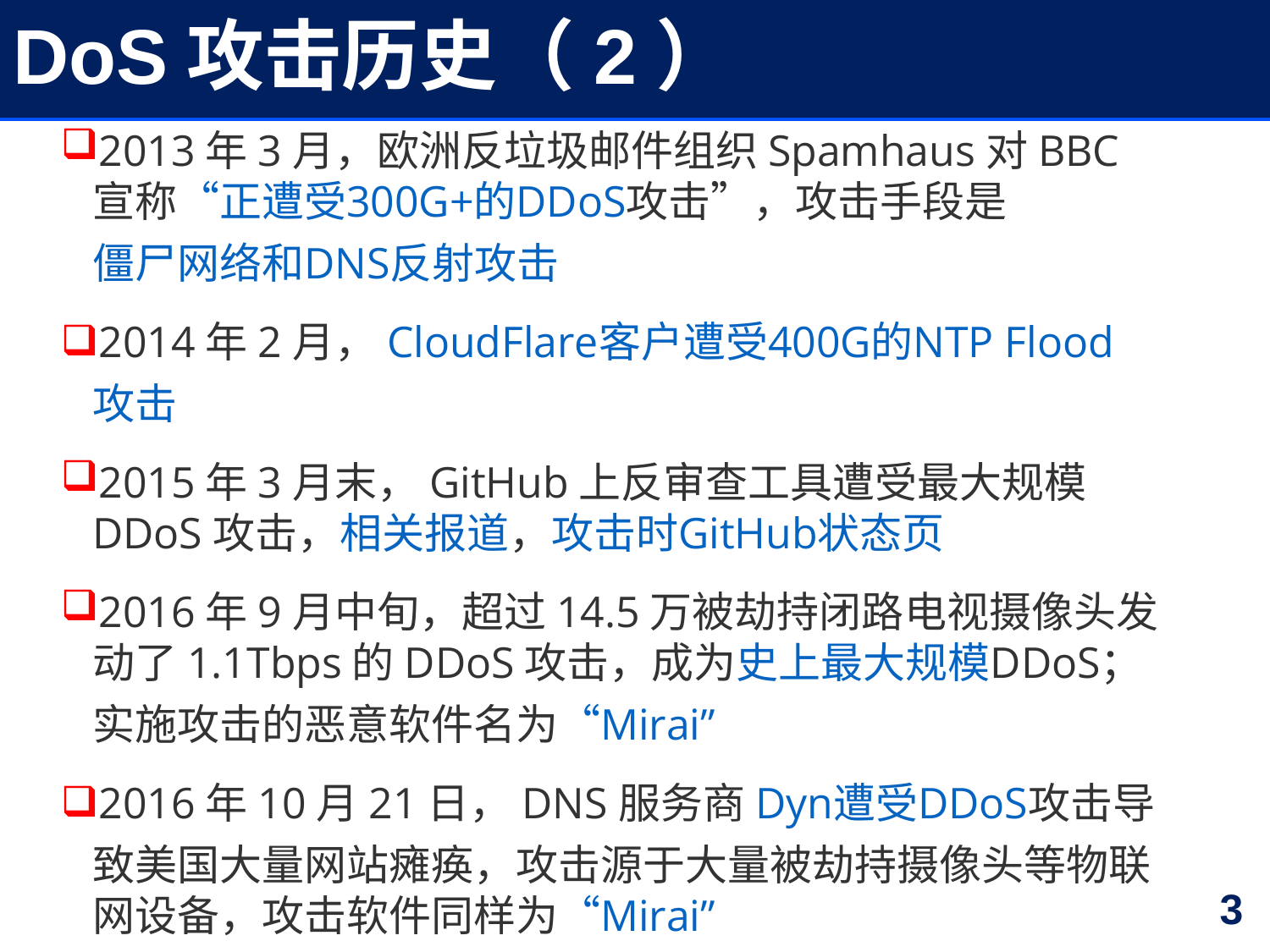

# DoS攻击历史（2）
2013年3月，欧洲反垃圾邮件组织Spamhaus对BBC宣称“正遭受300G+的DDoS攻击”，攻击手段是僵尸网络和DNS反射攻击
2014年2月，CloudFlare客户遭受400G的NTP Flood攻击
2015年3月末，GitHub上反审查工具遭受最大规模DDoS攻击，相关报道，攻击时GitHub状态页
2016年9月中旬，超过14.5万被劫持闭路电视摄像头发动了1.1Tbps的DDoS攻击，成为史上最大规模DDoS；实施攻击的恶意软件名为“Mirai”
2016年10月21日，DNS服务商Dyn遭受DDoS攻击导致美国大量网站瘫痪，攻击源于大量被劫持摄像头等物联网设备，攻击软件同样为“Mirai”
2017年，谷歌云遭受2.54Tbps流量的攻击
3